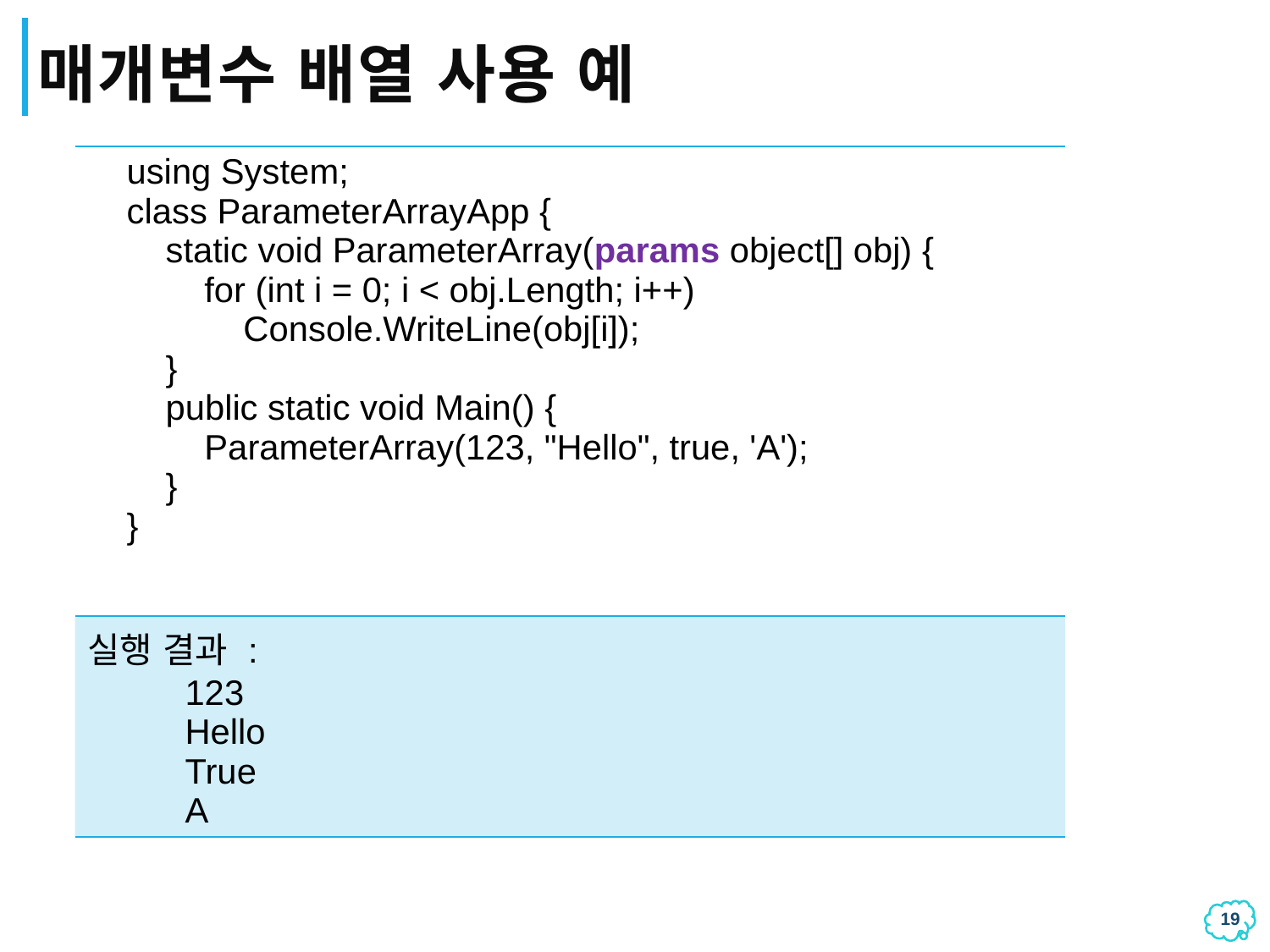

# 매개변수 배열 사용 예
| using System;     class ParameterArrayApp {         static void ParameterArray(params object[] obj) {             for (int i = 0; i < obj.Length; i++)                 Console.WriteLine(obj[i]);         }         public static void Main() {             ParameterArray(123, "Hello", true, 'A');         }     } |
| --- |
| 실행 결과 : 123         Hello          True          A |
19